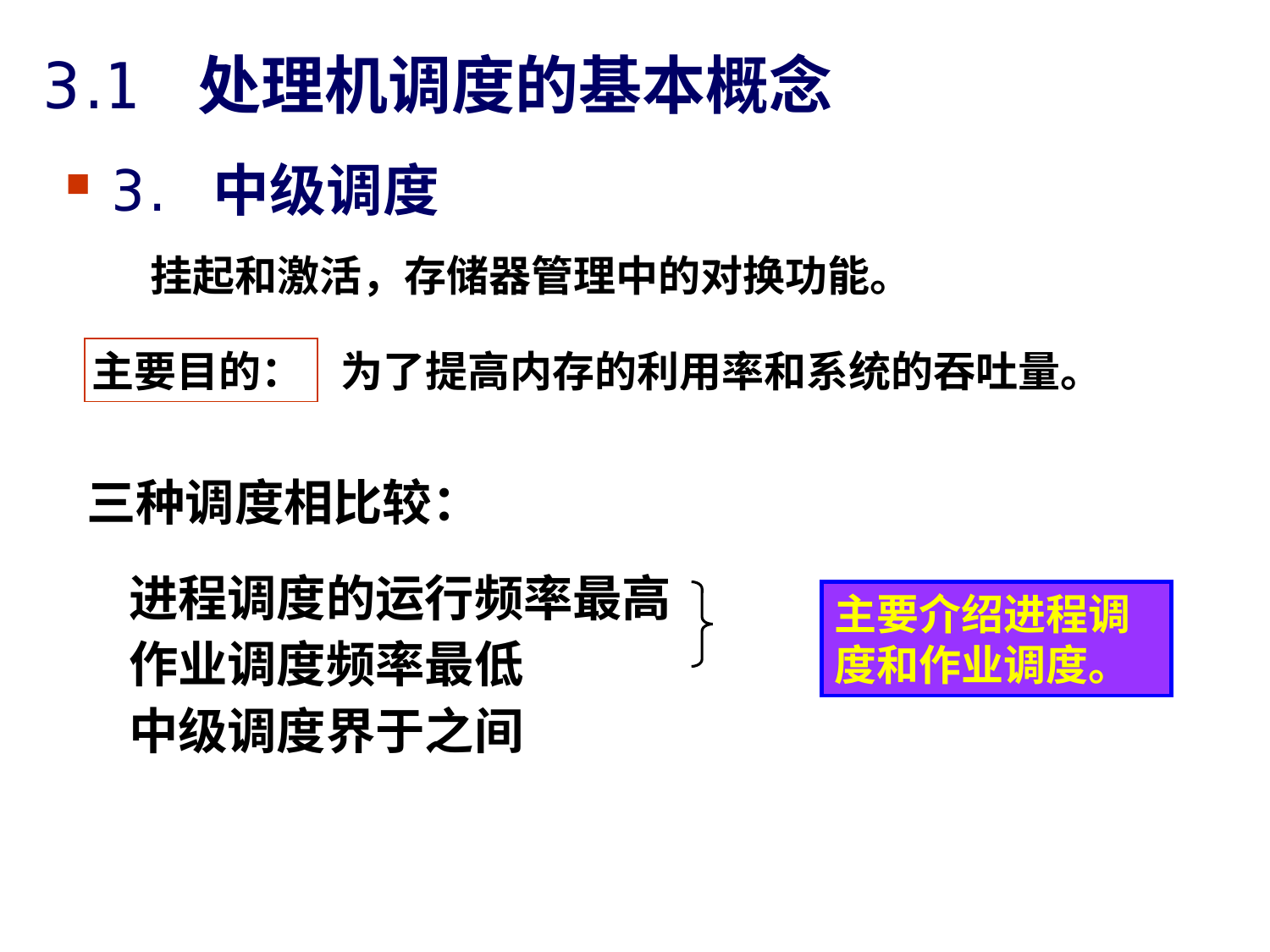

# 3.1  处理机调度的基本概念
3.  中级调度
挂起和激活，存储器管理中的对换功能。
主要目的：
为了提高内存的利用率和系统的吞吐量。
三种调度相比较：
进程调度的运行频率最高
作业调度频率最低
中级调度界于之间

主要介绍进程调度和作业调度。
9